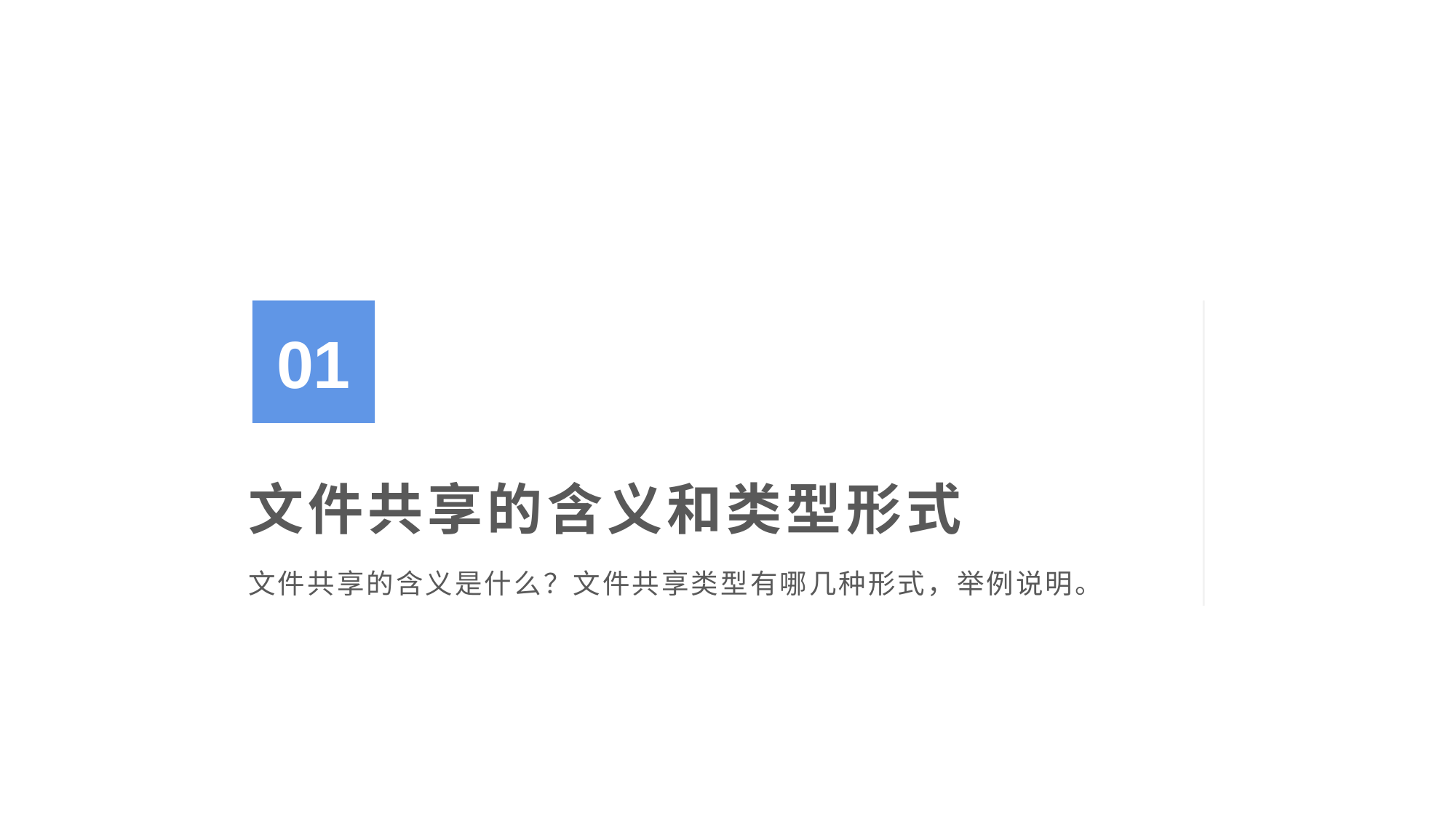

01

# 文件共享的含义和类型形式
文件共享的含义是什么？文件共享类型有哪几种形式，举例说明。